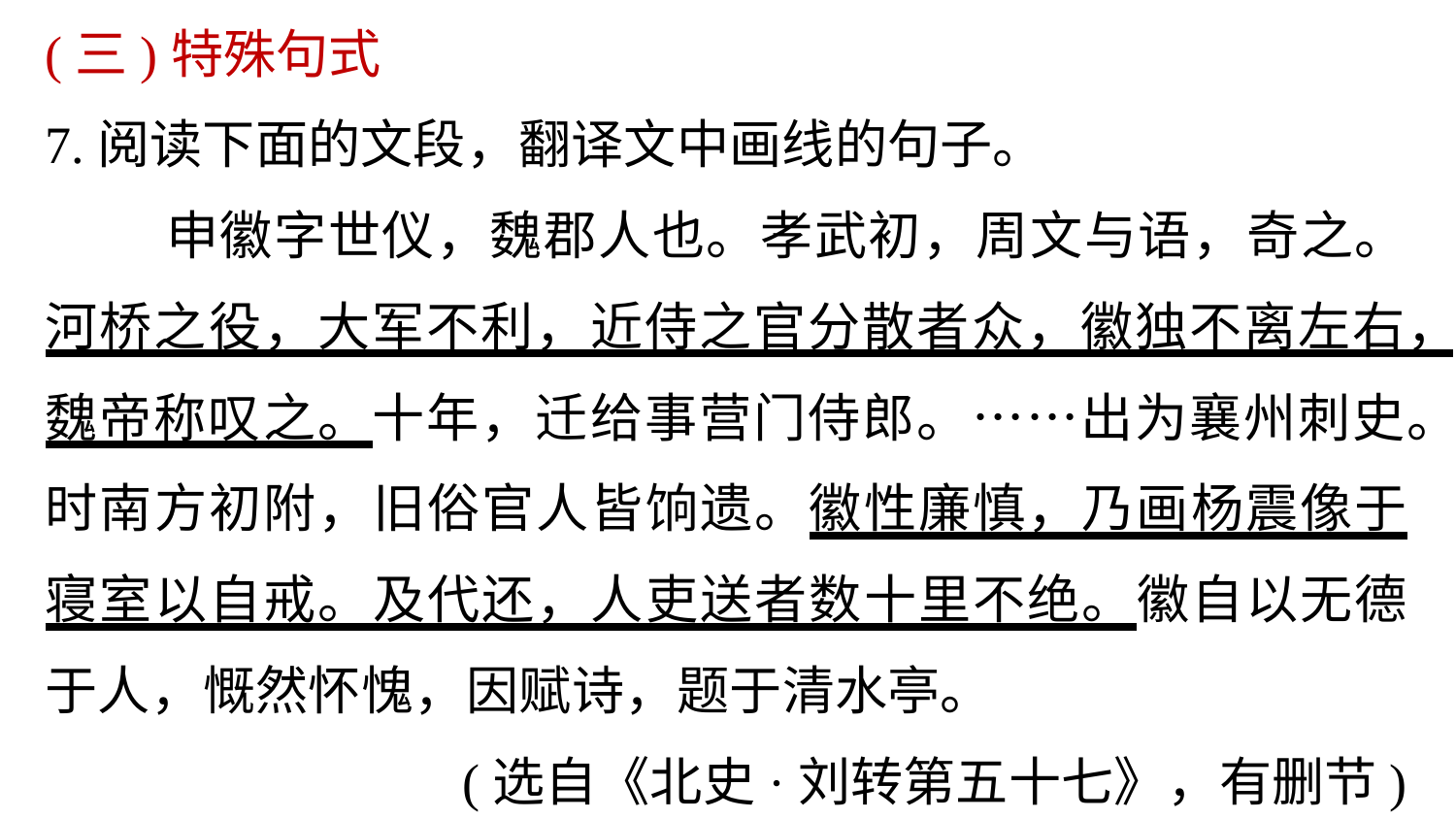

(三)特殊句式
7.阅读下面的文段，翻译文中画线的句子。
        申徽字世仪，魏郡人也。孝武初，周文与语，奇之。河桥之役，大军不利，近侍之官分散者众，徽独不离左右，魏帝称叹之。十年，迁给事营门侍郎。……出为襄州刺史。时南方初附，旧俗官人皆饷遗。徽性廉慎，乃画杨震像于寝室以自戒。及代还，人吏送者数十里不绝。徽自以无德于人，慨然怀愧，因赋诗，题于清水亭。
(选自《北史·刘转第五十七》，有删节)